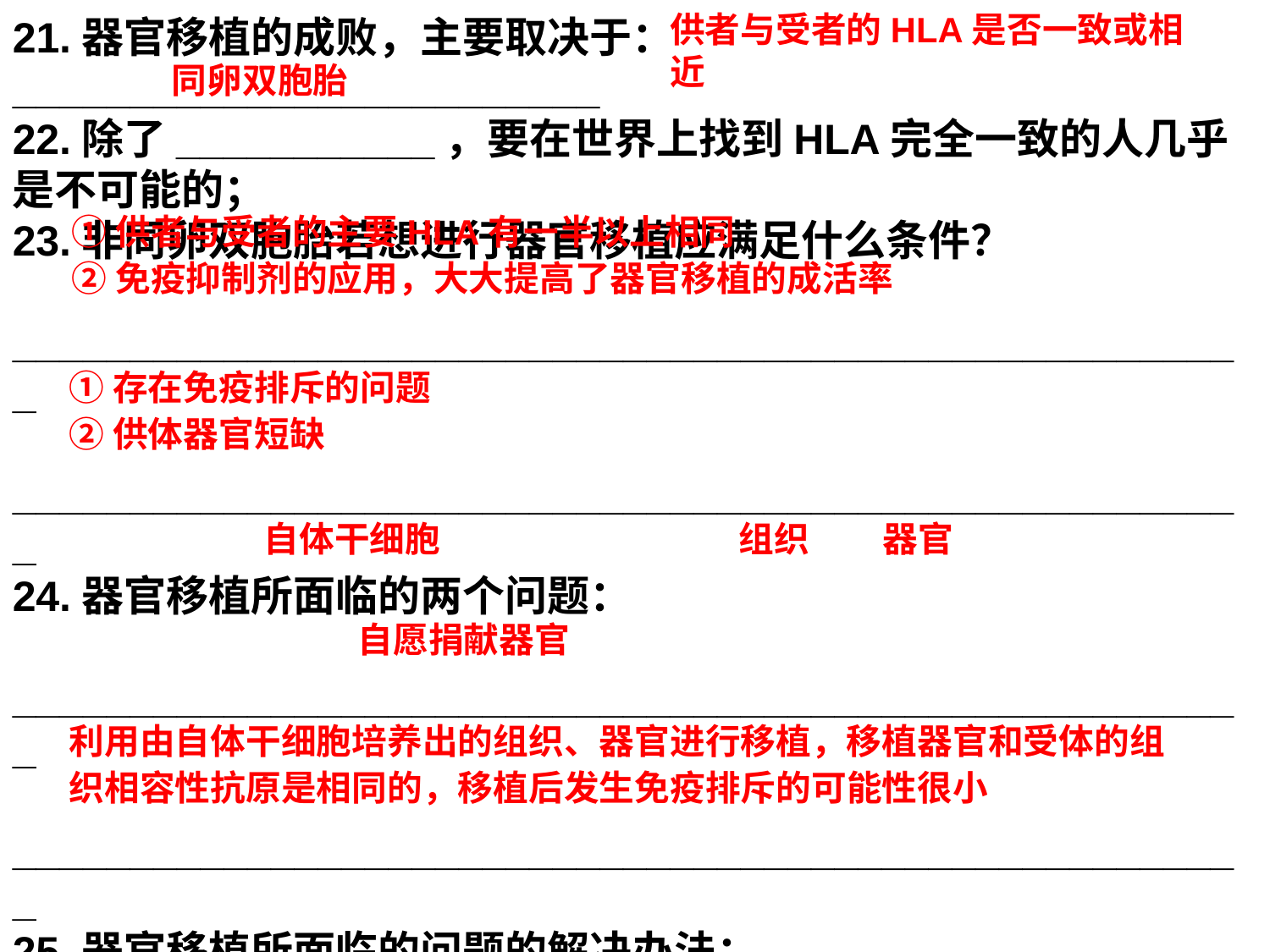

供者与受者的HLA是否一致或相近
21.器官移植的成败，主要取决于：_________________________
22.除了___________，要在世界上找到HLA完全一致的人几乎是不可能的；
23.非同卵双胞胎若想进行器官移植应满足什么条件？
  _____________________________________________________
  _____________________________________________________
24.器官移植所面临的两个问题：
  _____________________________________________________
  _____________________________________________________
25.器官移植所面临的问题的解决办法：
①利用由___________培养出相应的_____、______进行移植（既解决免疫排斥问题，又解决供体器官短缺问题）
②鼓励更多的人___________（解决供体器官短缺问题）
26.利用由自体干细胞培养出的组织、器官进行移植，有何优点？
  _____________________________________________________
  _____________________________________________________

同卵双胞胎
①供者与受者的主要HLA有一半以上相同
②免疫抑制剂的应用，大大提高了器官移植的成活率
①存在免疫排斥的问题
②供体器官短缺
自体干细胞
组织
器官
自愿捐献器官
利用由自体干细胞培养出的组织、器官进行移植，移植器官和受体的组织相容性抗原是相同的，移植后发生免疫排斥的可能性很小